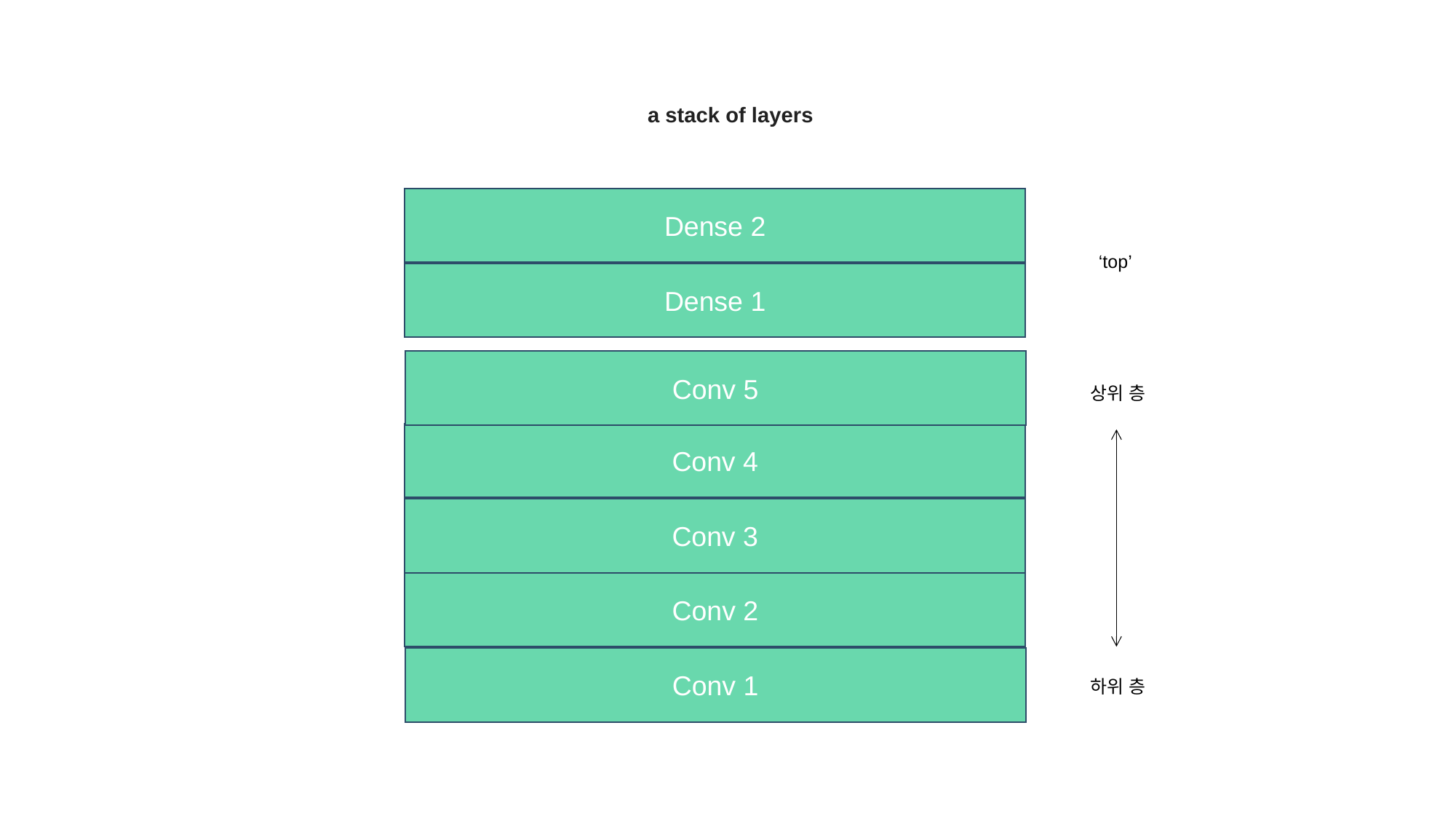

a stack of layers
Dense 2
‘top’
Dense 1
Conv 5
상위 층
Conv 4
Conv 3
Conv 2
Conv 1
하위 층